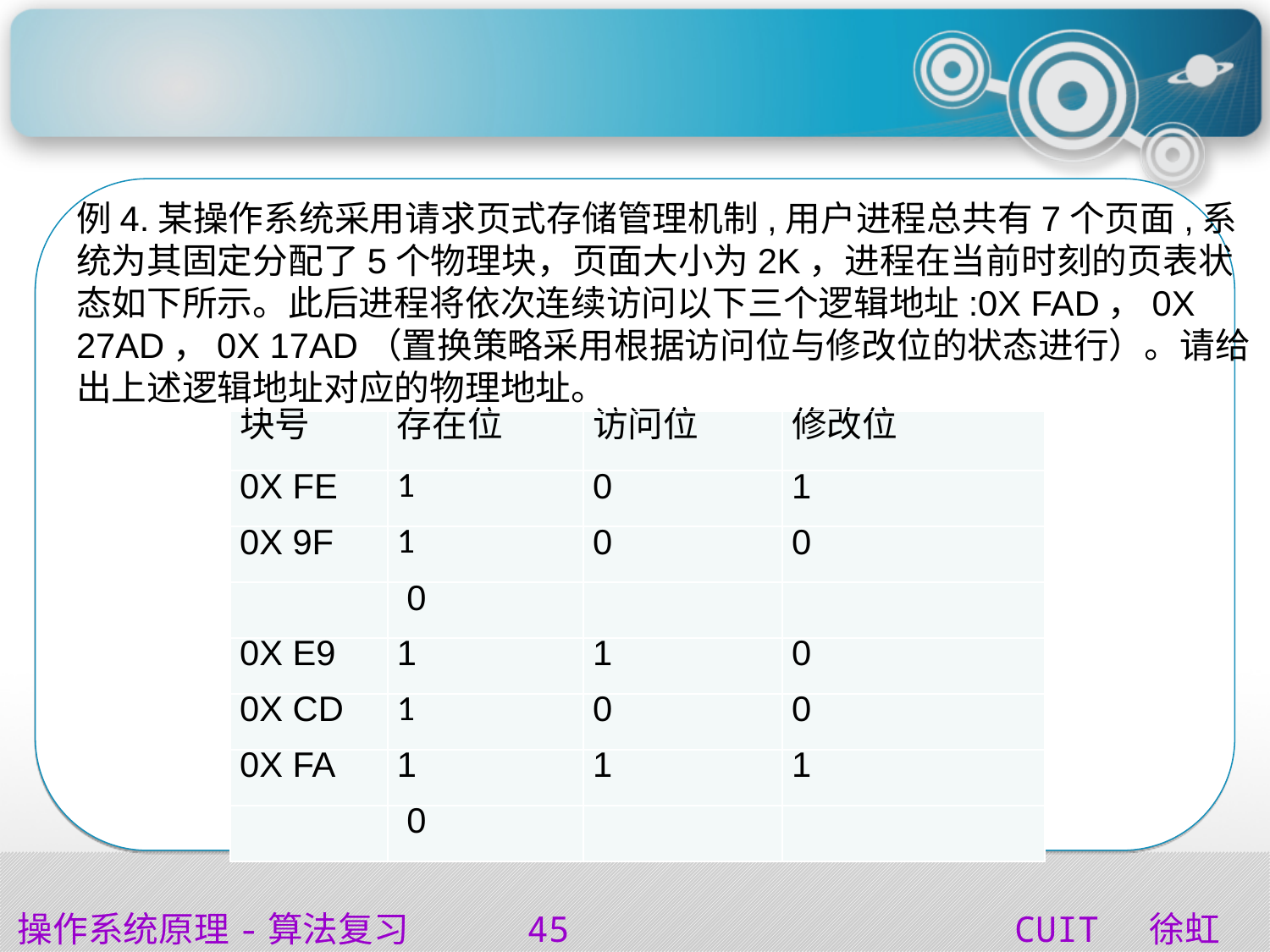

#
例4.某操作系统采用请求页式存储管理机制,用户进程总共有7个页面,系统为其固定分配了5个物理块，页面大小为2K，进程在当前时刻的页表状态如下所示。此后进程将依次连续访问以下三个逻辑地址:0X FAD，0X 27AD，0X 17AD（置换策略采用根据访问位与修改位的状态进行）。请给出上述逻辑地址对应的物理地址。

| 块号 | 存在位 | 访问位 | 修改位 |
| --- | --- | --- | --- |
| 0X FE | 1 | 0 | 1 |
| 0X 9F | 1 | 0 | 0 |
|  | 0 |  |  |
| 0X E9 | 1 | 1 | 0 |
| 0X CD | 1 | 0 | 0 |
| 0X FA | 1 | 1 | 1 |
|  | 0 |  |  |